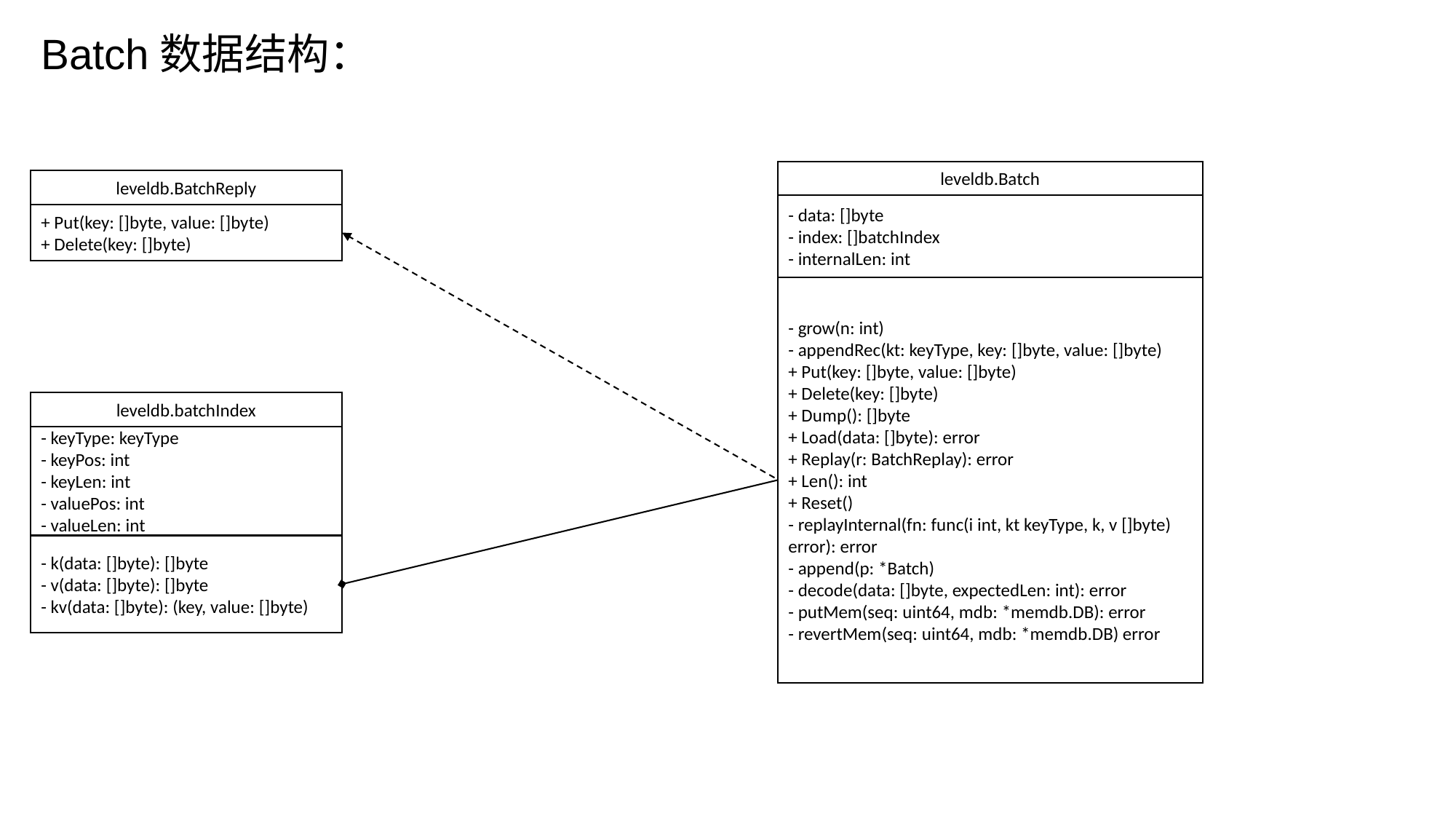

Batch数据结构：
leveldb.Batch
leveldb.BatchReply
- data: []byte
- index: []batchIndex
- internalLen: int
+ Put(key: []byte, value: []byte)
+ Delete(key: []byte)
- grow(n: int)
- appendRec(kt: keyType, key: []byte, value: []byte)
+ Put(key: []byte, value: []byte)
+ Delete(key: []byte)
+ Dump(): []byte
+ Load(data: []byte): error
+ Replay(r: BatchReplay): error
+ Len(): int
+ Reset()
- replayInternal(fn: func(i int, kt keyType, k, v []byte) error): error
- append(p: *Batch)
- decode(data: []byte, expectedLen: int): error
- putMem(seq: uint64, mdb: *memdb.DB): error
- revertMem(seq: uint64, mdb: *memdb.DB) error
leveldb.batchIndex
- keyType: keyType
- keyPos: int
- keyLen: int
- valuePos: int
- valueLen: int
- k(data: []byte): []byte
- v(data: []byte): []byte
- kv(data: []byte): (key, value: []byte)